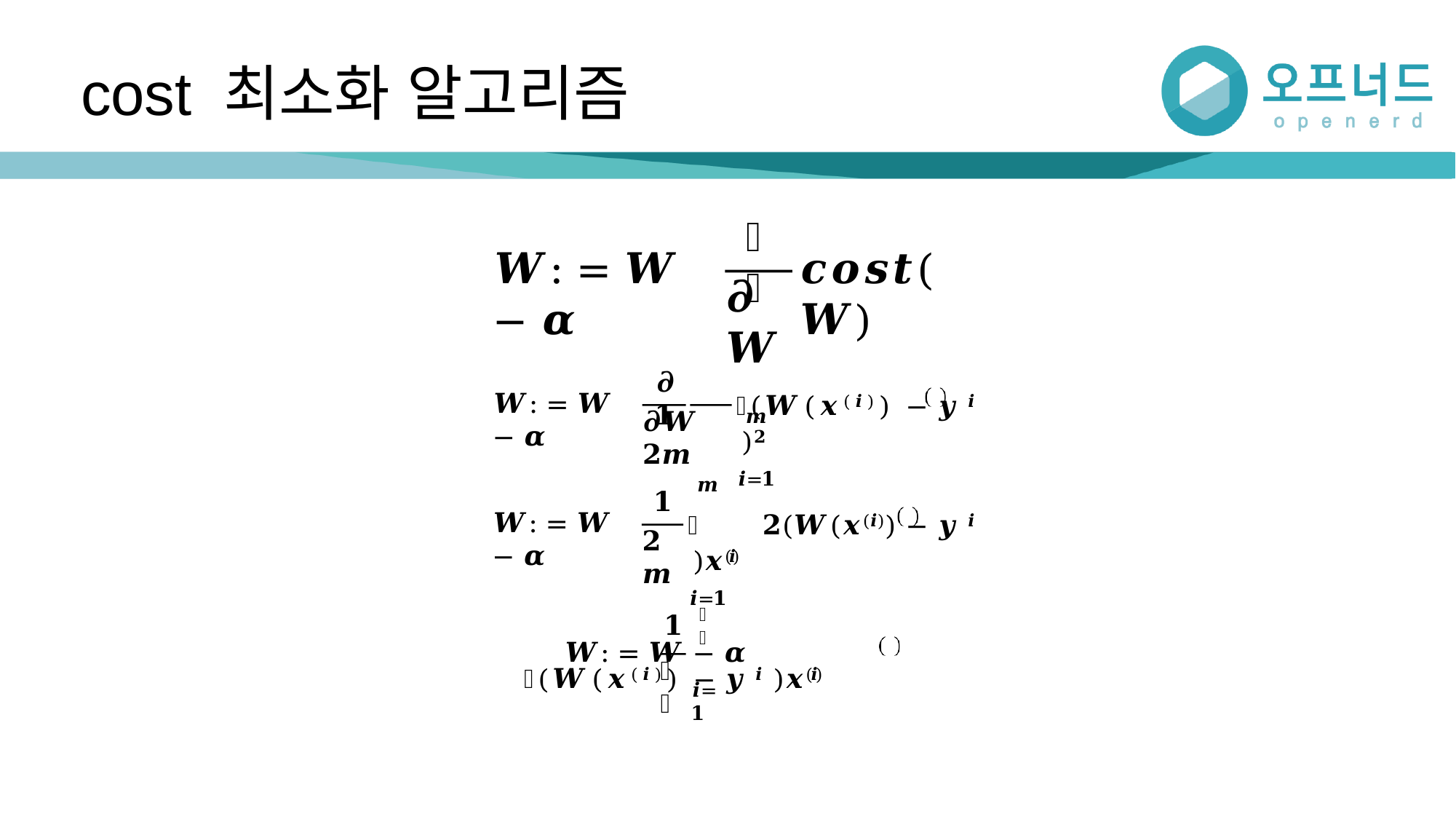

# cost 최소화 알고리즘
𝝏
𝑾: = 𝑾 − 𝜶
𝒄𝒐𝒔𝒕(𝑾)
𝝏𝑾
𝒎

𝝏	𝟏
෍(𝑾(𝒙(𝒊)) − 𝒚 𝒊  )𝟐
𝒊=𝟏
𝑾: = 𝑾 − 𝜶

𝝏𝑾 𝟐𝒎

𝒎
෍ 𝟐(𝑾(𝒙(𝒊)) − 𝒚 𝒊  )𝒙(𝒊)
𝒊=𝟏
𝟏
𝑾: = 𝑾 − 𝜶

𝟐𝒎

𝒎
𝟏
𝑾: = 𝑾 − 𝜶	෍(𝑾(𝒙(𝒊)) − 𝒚 𝒊  )𝒙(𝒊)

𝒎

𝒊=𝟏